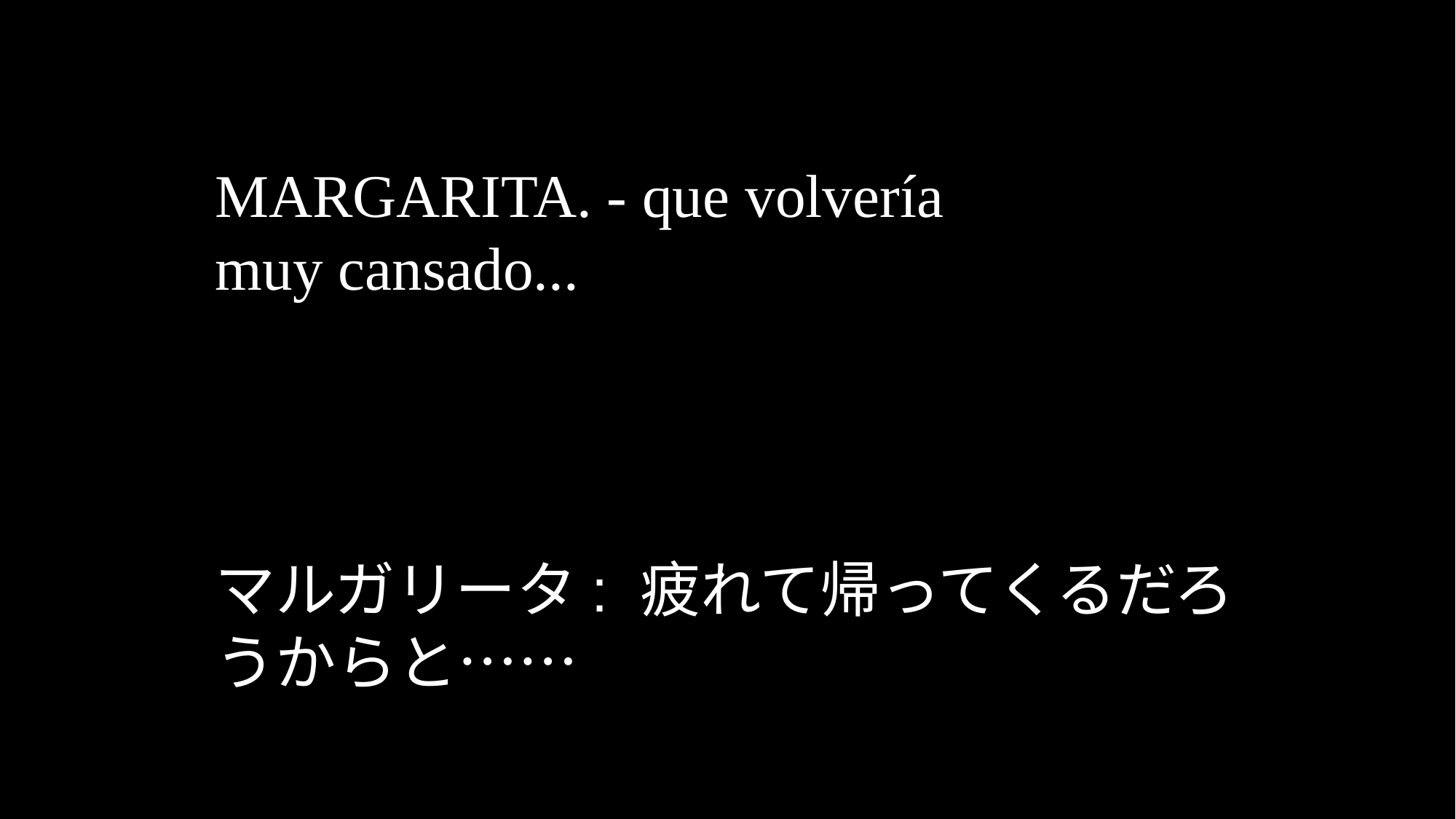

MARGARITA. - que volvería muy cansado...

マルガリータ: 疲れて帰ってくるだろうからと……